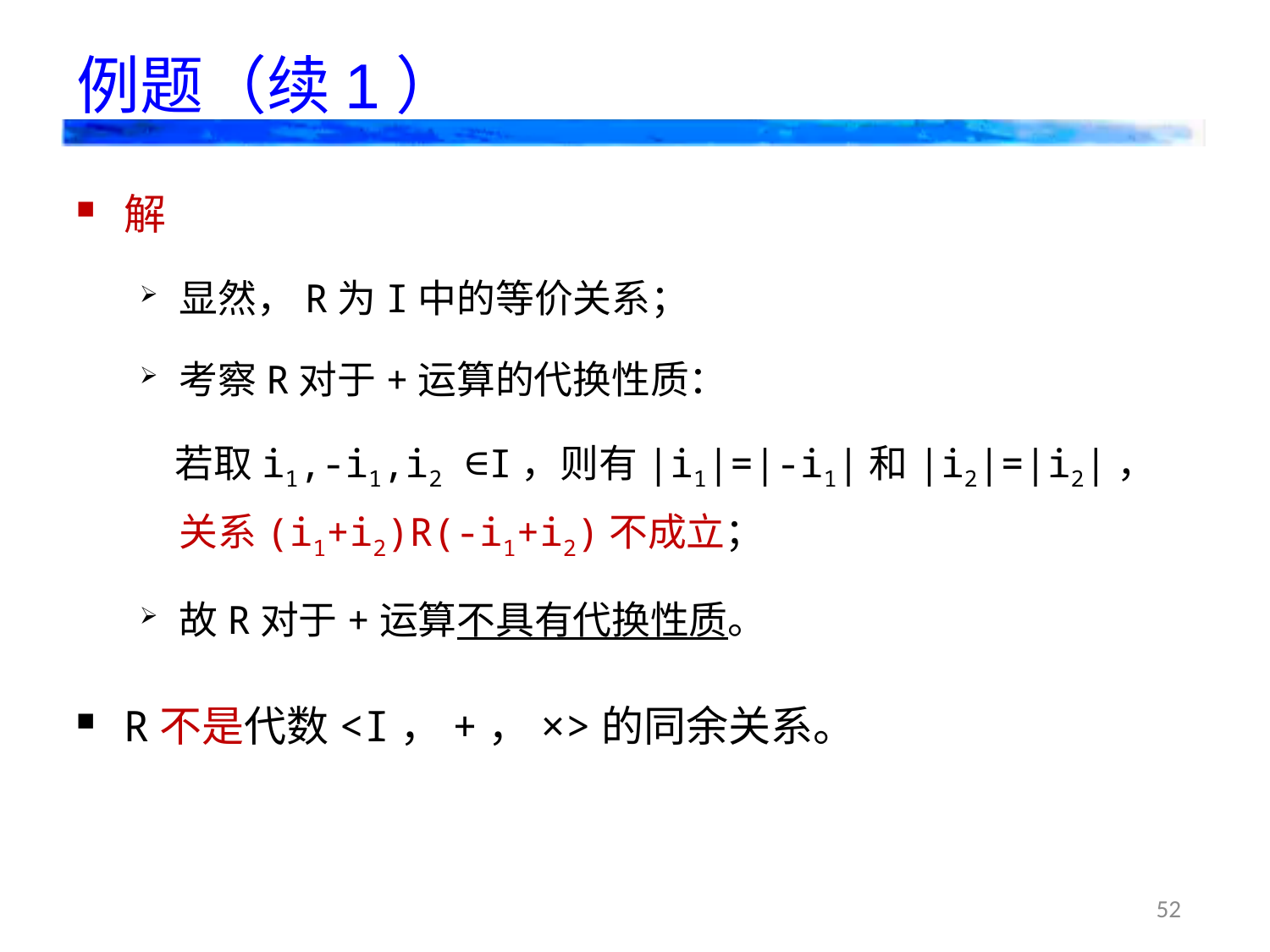

# 例题（续1）
解
显然，R为I中的等价关系；
考察R对于+运算的代换性质：
   若取i1,-i1,i2 ∈I，则有|i1|=|-i1|和|i2|=|i2|，关系(i1+i2)R(-i1+i2)不成立；
故R对于+运算不具有代换性质。
R不是代数<I，+，×>的同余关系。
52